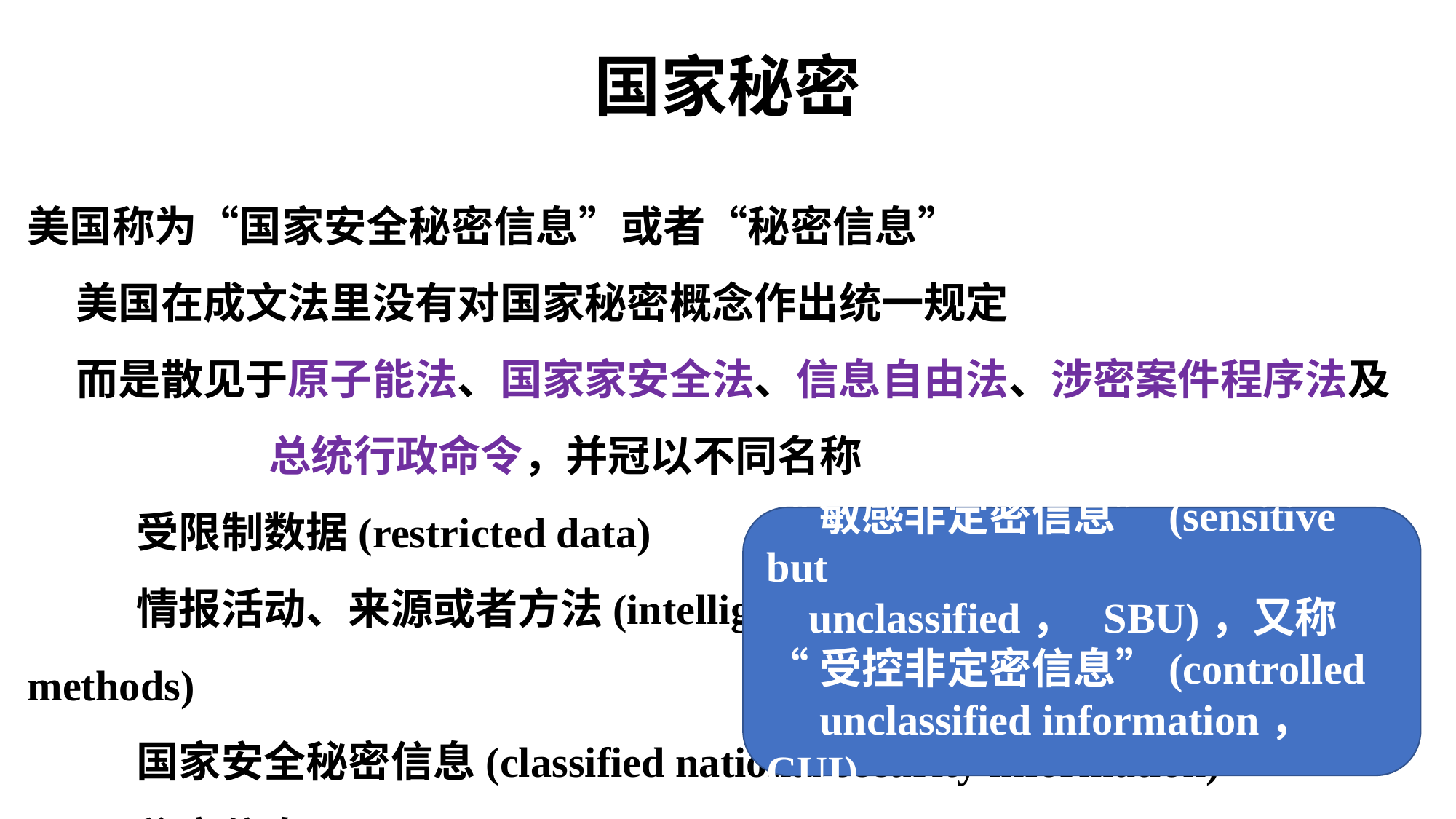

# 国家秘密
美国称为“国家安全秘密信息”或者“秘密信息”
    美国在成文法里没有对国家秘密概念作出统一规定
    而是散见于原子能法、国家家安全法、信息自由法、涉密案件程序法及
                        总统行政命令，并冠以不同名称
	受限制数据(restricted data)
	情报活动、来源或者方法(intelligence activities， sources or methods)
	国家安全秘密信息(classified national security information)
	秘密信息(classified information)
“敏感非定密信息”(sensitive but
    unclassified，  SBU)，又称
“受控非定密信息”(controlled
     unclassified information， CUI)